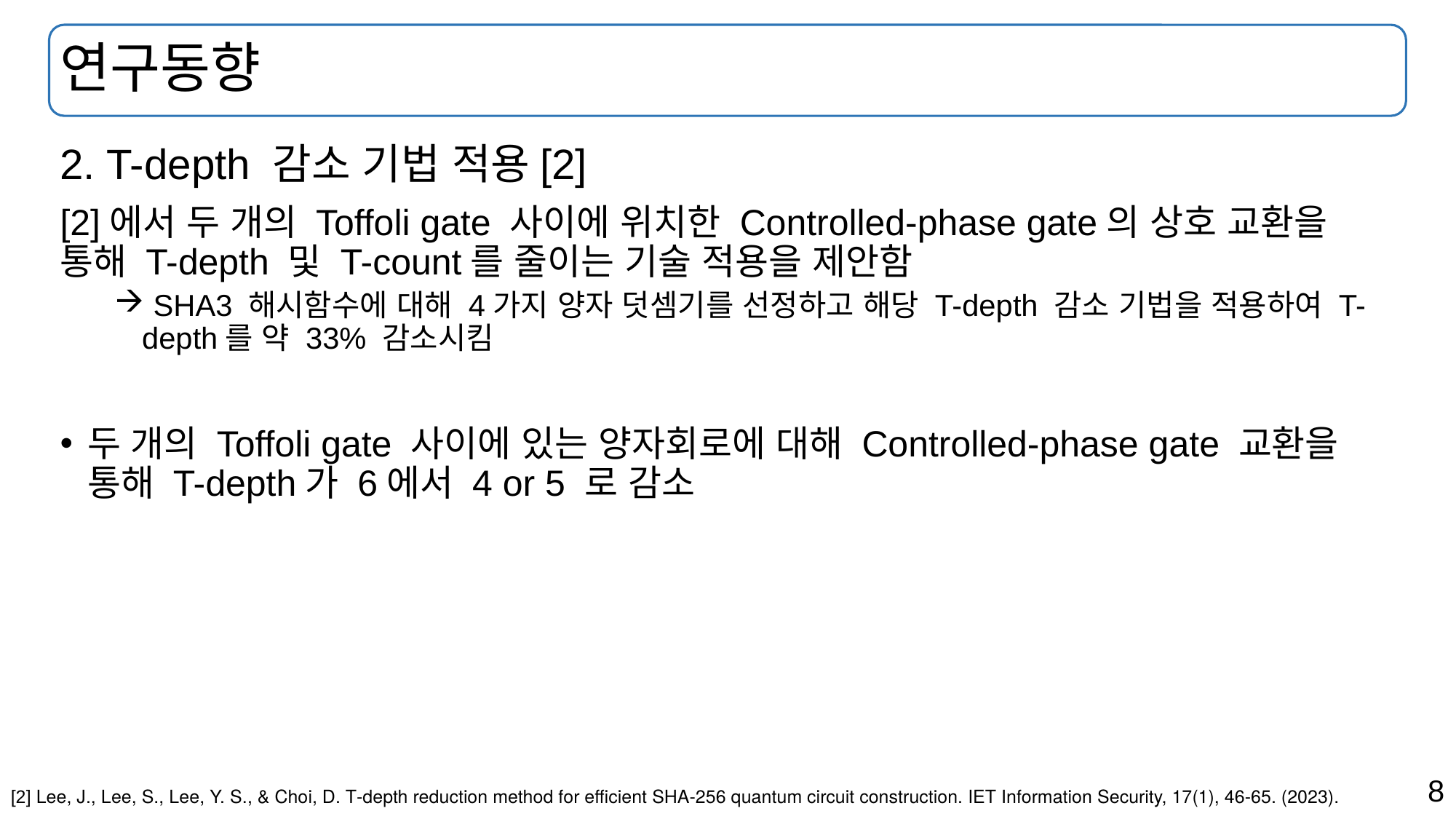

# 연구동향
2. T-depth 감소 기법 적용[2]
[2]에서 두 개의 Toffoli gate 사이에 위치한 Controlled-phase gate의 상호 교환을 통해 T-depth 및 T-count를 줄이는 기술 적용을 제안함
 SHA3 해시함수에 대해 4가지 양자 덧셈기를 선정하고 해당 T-depth 감소 기법을 적용하여 T-depth를 약 33% 감소시킴

두 개의 Toffoli gate 사이에 있는 양자회로에 대해 Controlled-phase gate 교환을 통해 T-depth가 6에서 4 or 5 로 감소
[2] Lee, J., Lee, S., Lee, Y. S., & Choi, D. T‐depth reduction method for efficient SHA‐256 quantum circuit construction. IET Information Security, 17(1), 46-65. (2023).